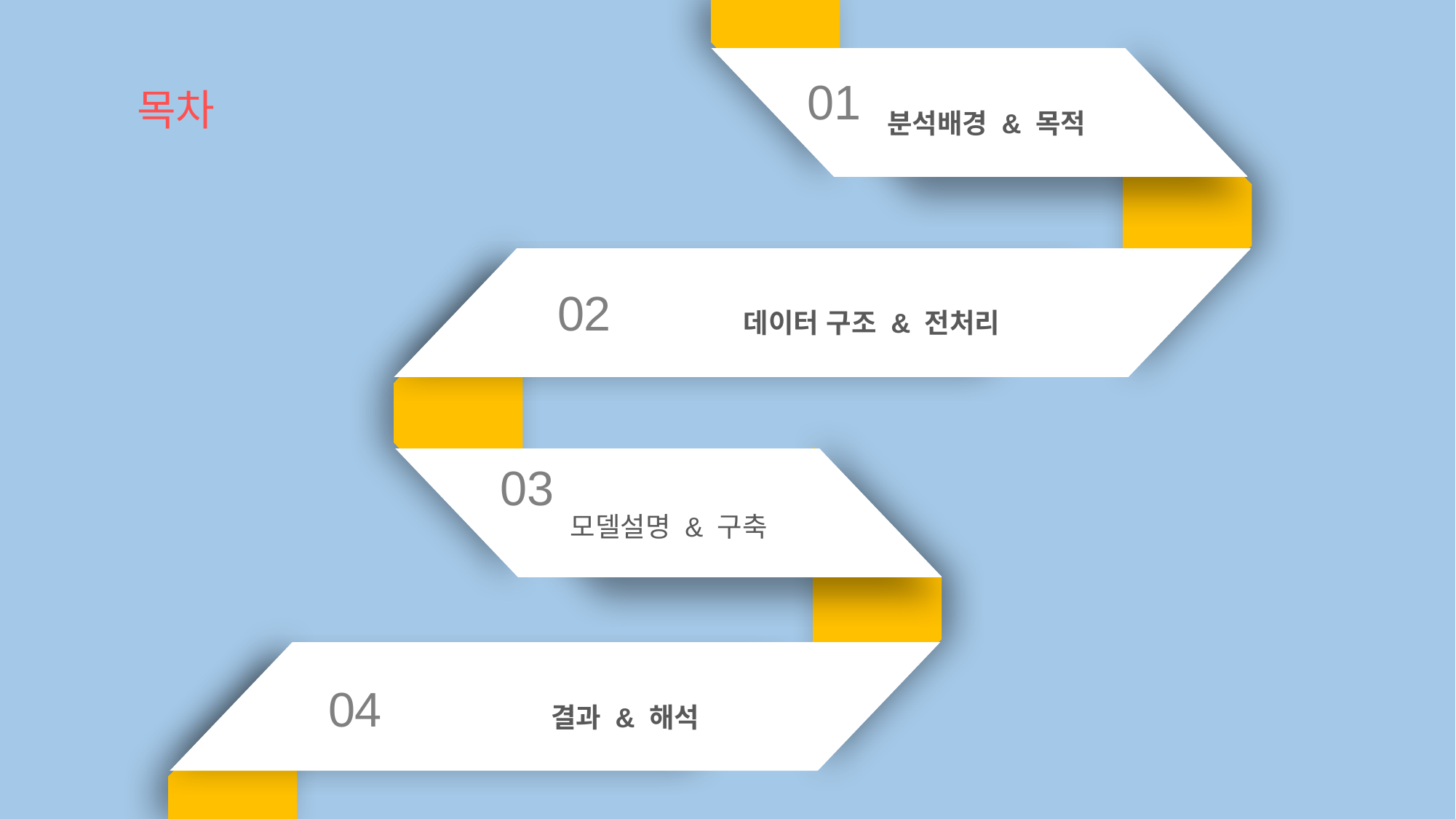

01
목차
분석배경 & 목적

02
데이터 구조 & 전처리

03
모델설명 & 구축

04
결과 & 해석